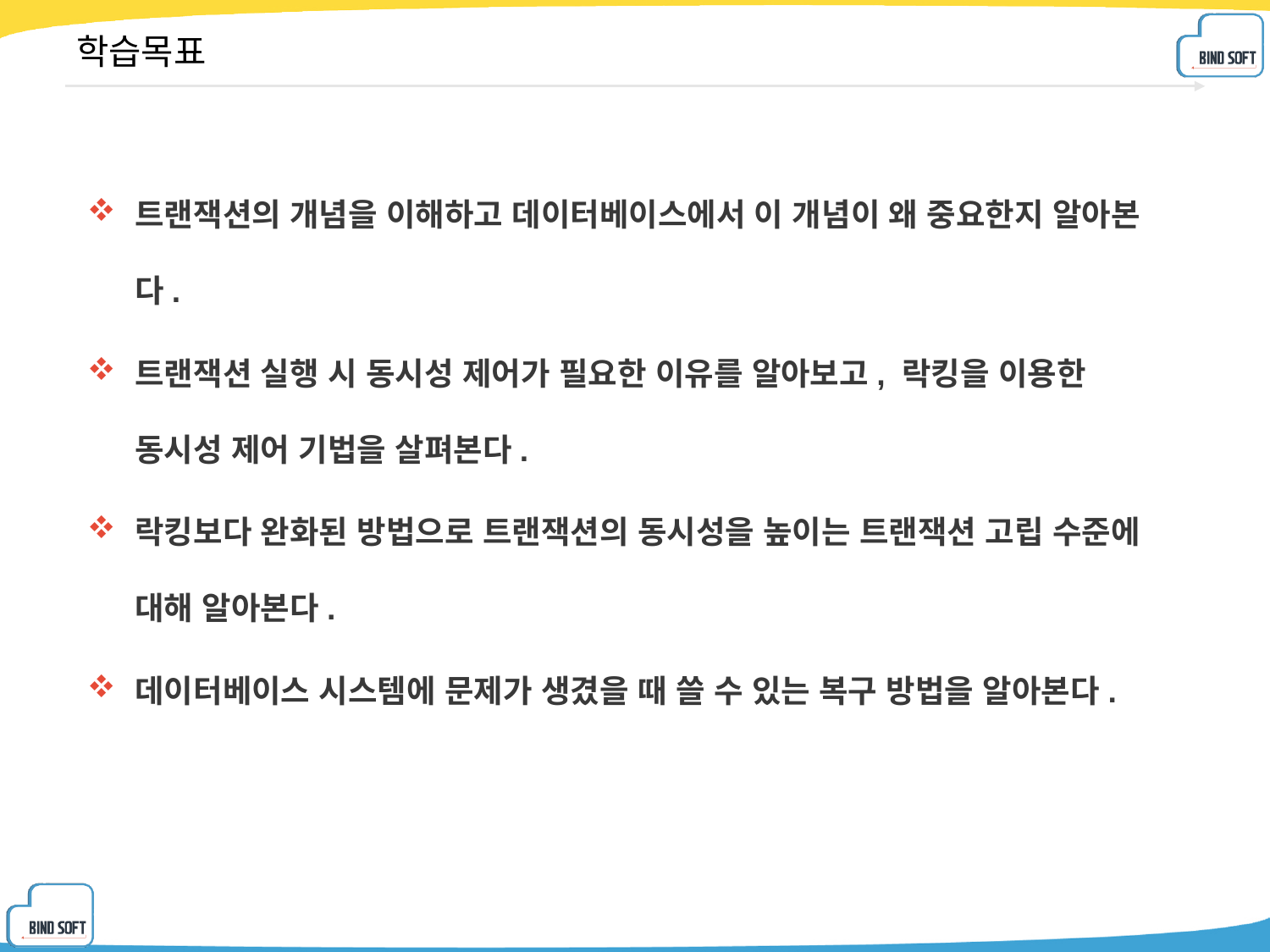

# 학습목표
트랜잭션의 개념을 이해하고 데이터베이스에서 이 개념이 왜 중요한지 알아본다.
트랜잭션 실행 시 동시성 제어가 필요한 이유를 알아보고, 락킹을 이용한 동시성 제어 기법을 살펴본다.
락킹보다 완화된 방법으로 트랜잭션의 동시성을 높이는 트랜잭션 고립 수준에 대해 알아본다.
데이터베이스 시스템에 문제가 생겼을 때 쓸 수 있는 복구 방법을 알아본다.